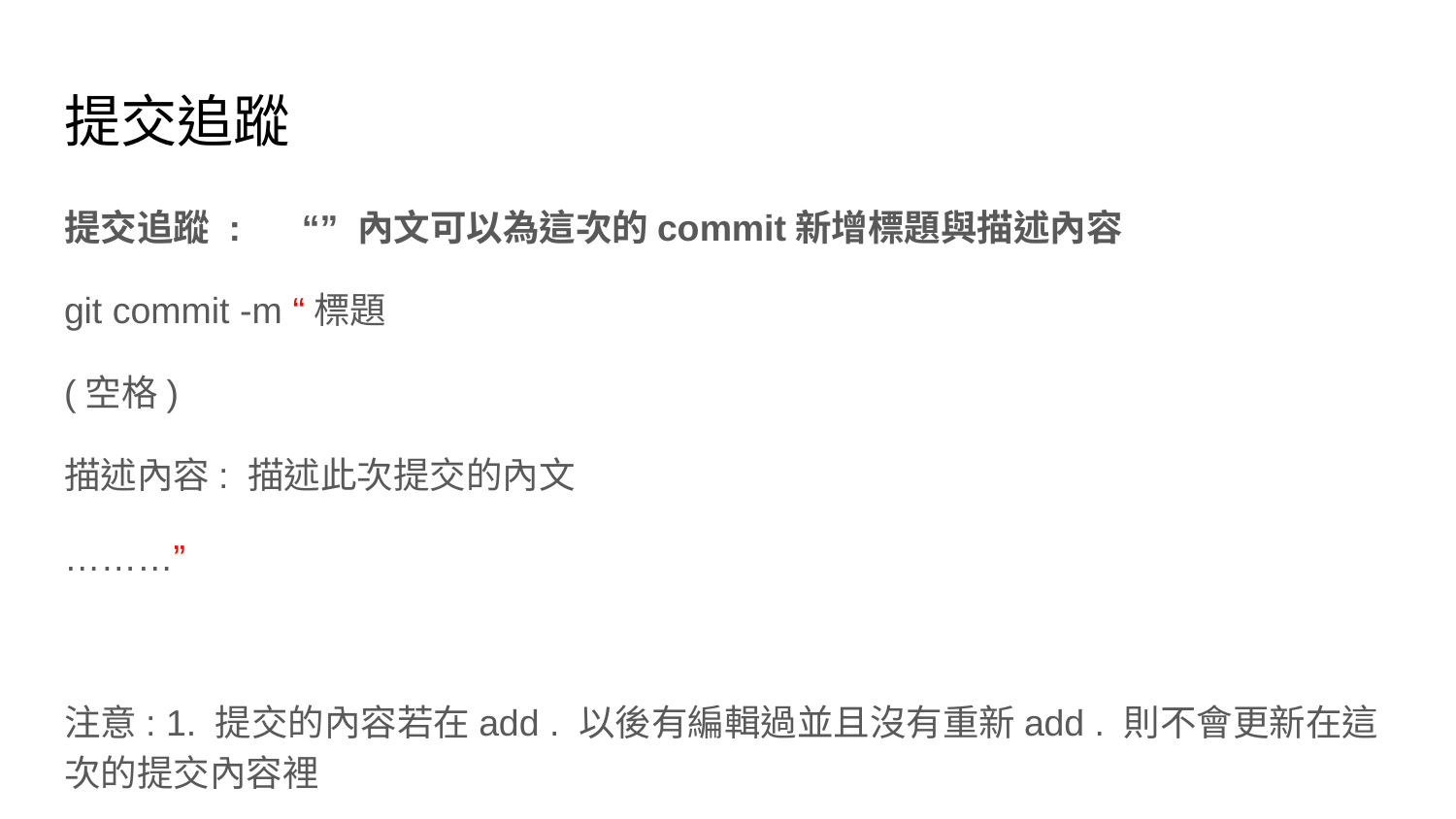

# 提交追蹤
提交追蹤 :      “” 內文可以為這次的commit新增標題與描述內容
git commit -m “標題
(空格)
描述內容: 描述此次提交的內文
………”

注意: 1. 提交的內容若在add . 以後有編輯過並且沒有重新add . 則不會更新在這次的提交內容裡